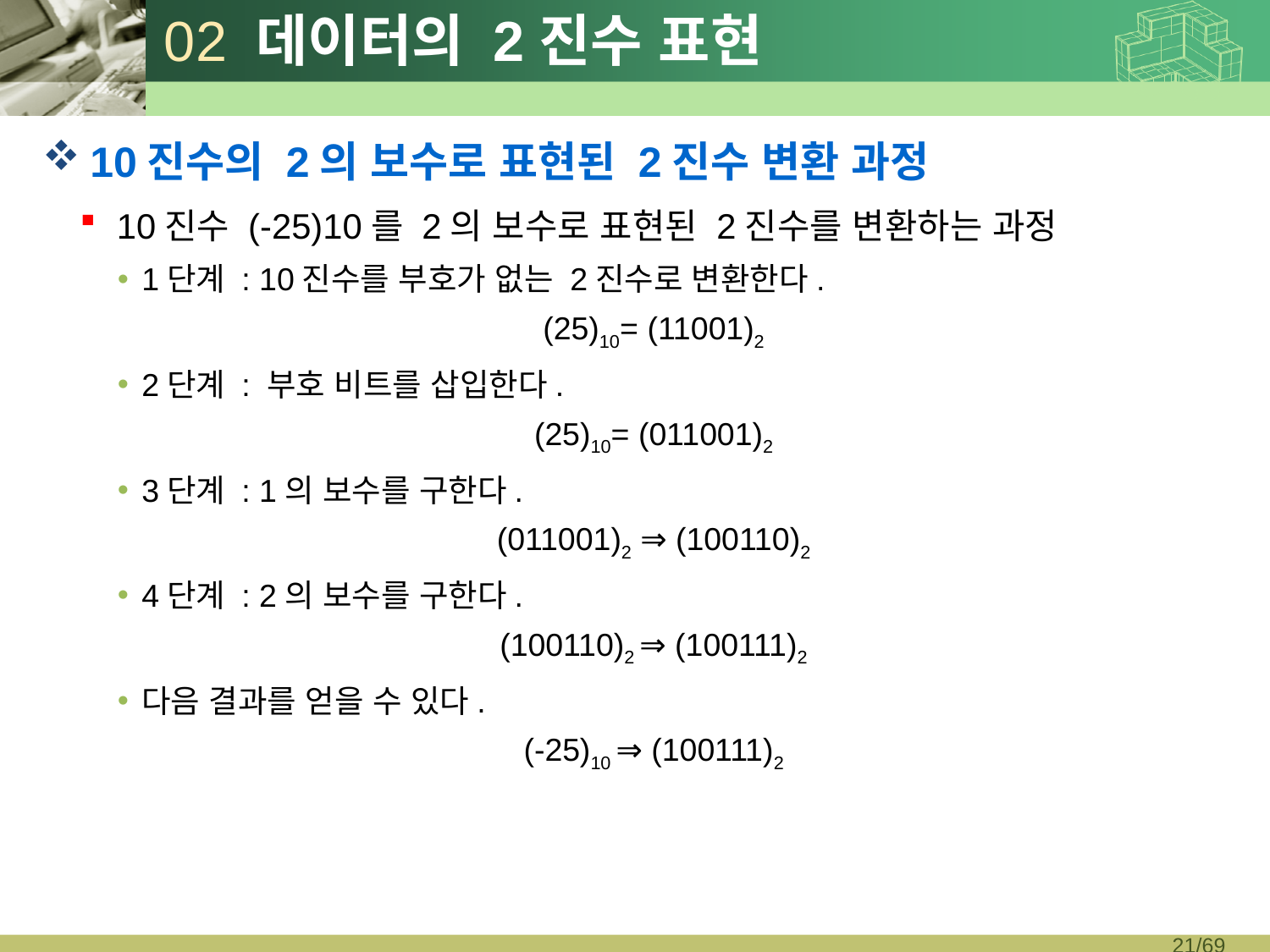

# 02 데이터의 2진수 표현
10진수의 2의 보수로 표현된 2진수 변환 과정
10진수 (-25)10를 2의 보수로 표현된 2진수를 변환하는 과정
1단계 : 10진수를 부호가 없는 2진수로 변환한다.
(25)10= (11001)2
2단계 : 부호 비트를 삽입한다.
(25)10= (011001)2
3단계 : 1의 보수를 구한다.
(011001)2 ⇒ (100110)2
4단계 : 2의 보수를 구한다.
(100110)2 ⇒ (100111)2
다음 결과를 얻을 수 있다.
(-25)10 ⇒ (100111)2